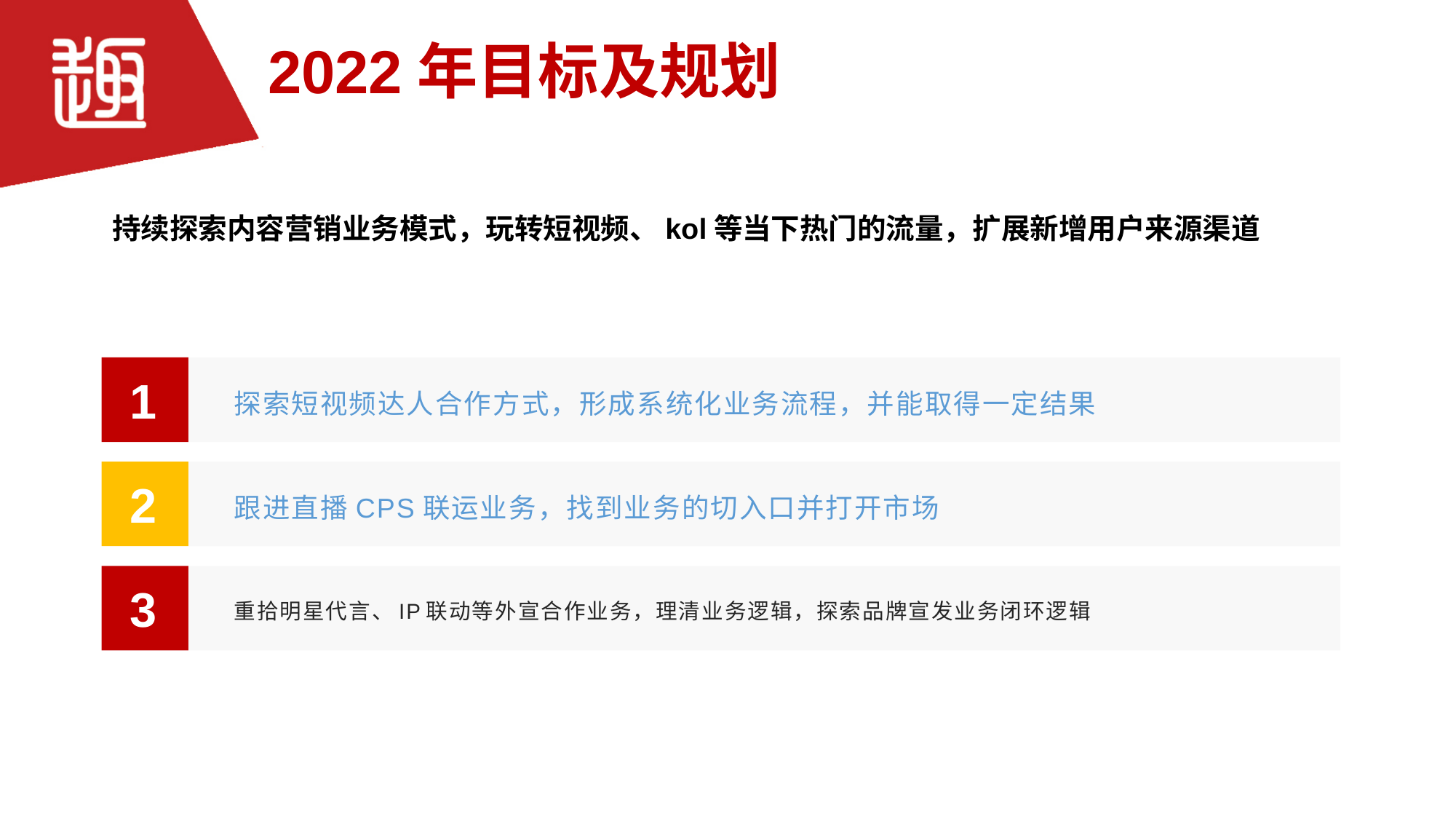

2022年目标及规划
持续探索内容营销业务模式，玩转短视频、kol等当下热门的流量，扩展新增用户来源渠道

1
探索短视频达人合作方式，形成系统化业务流程，并能取得一定结果

2
跟进直播CPS联运业务，找到业务的切入口并打开市场

3
重拾明星代言、IP联动等外宣合作业务，理清业务逻辑，探索品牌宣发业务闭环逻辑